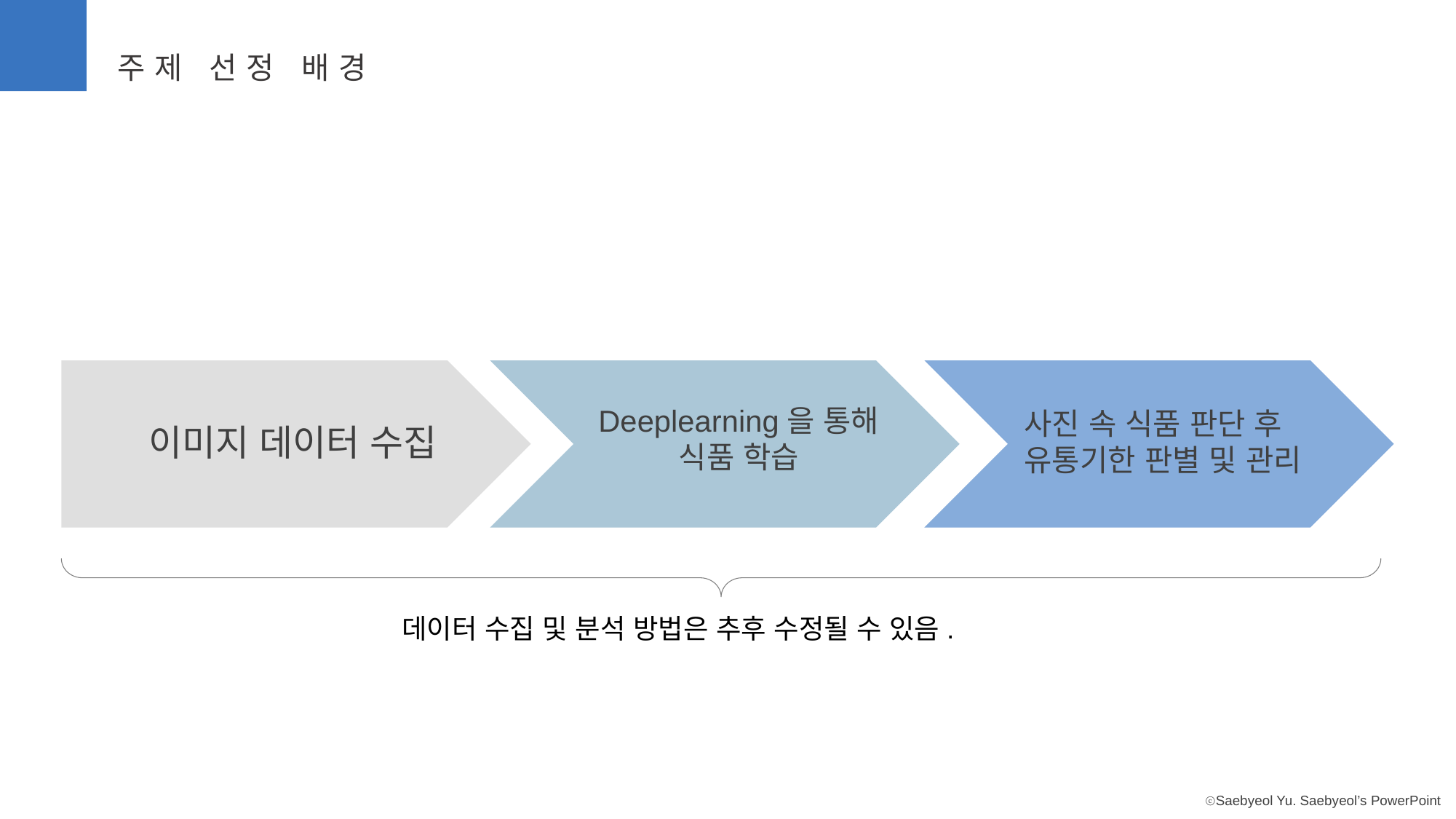

주제 선정 배경

Deeplearning을 통해
식품 학습
사진 속 식품 판단 후
유통기한 판별 및 관리
이미지 데이터 수집
데이터 수집 및 분석 방법은 추후 수정될 수 있음.